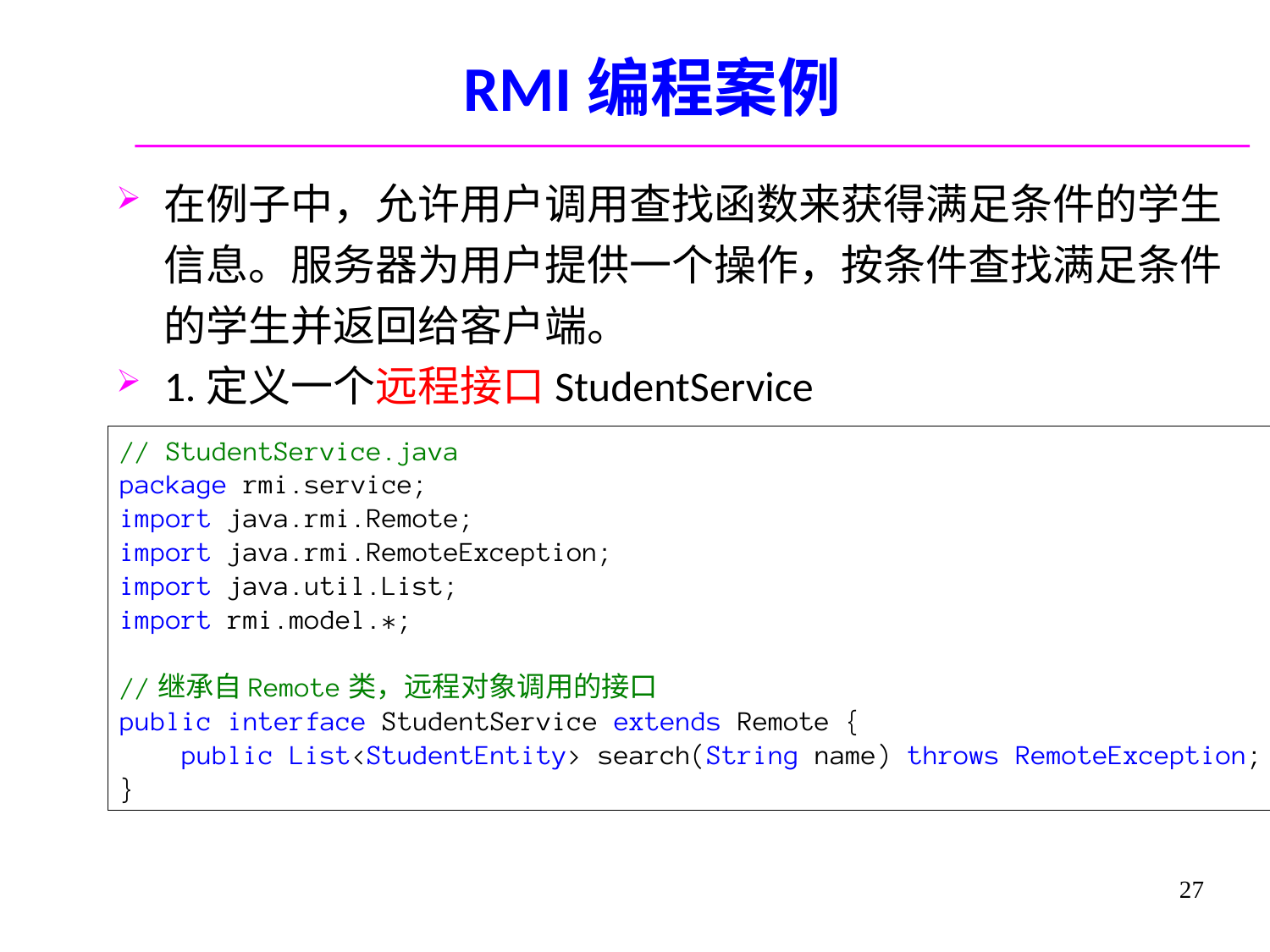

# RMI编程案例
在例子中，允许用户调用查找函数来获得满足条件的学生信息。服务器为用户提供一个操作，按条件查找满足条件的学生并返回给客户端。
1.定义一个远程接口StudentService

// StudentService.java
package rmi.service;
import java.rmi.Remote;
import java.rmi.RemoteException;
import java.util.List;
import rmi.model.*;
//继承自Remote类，远程对象调用的接口
public interface StudentService extends Remote {
    public List<StudentEntity> search(String name) throws RemoteException;
}
27